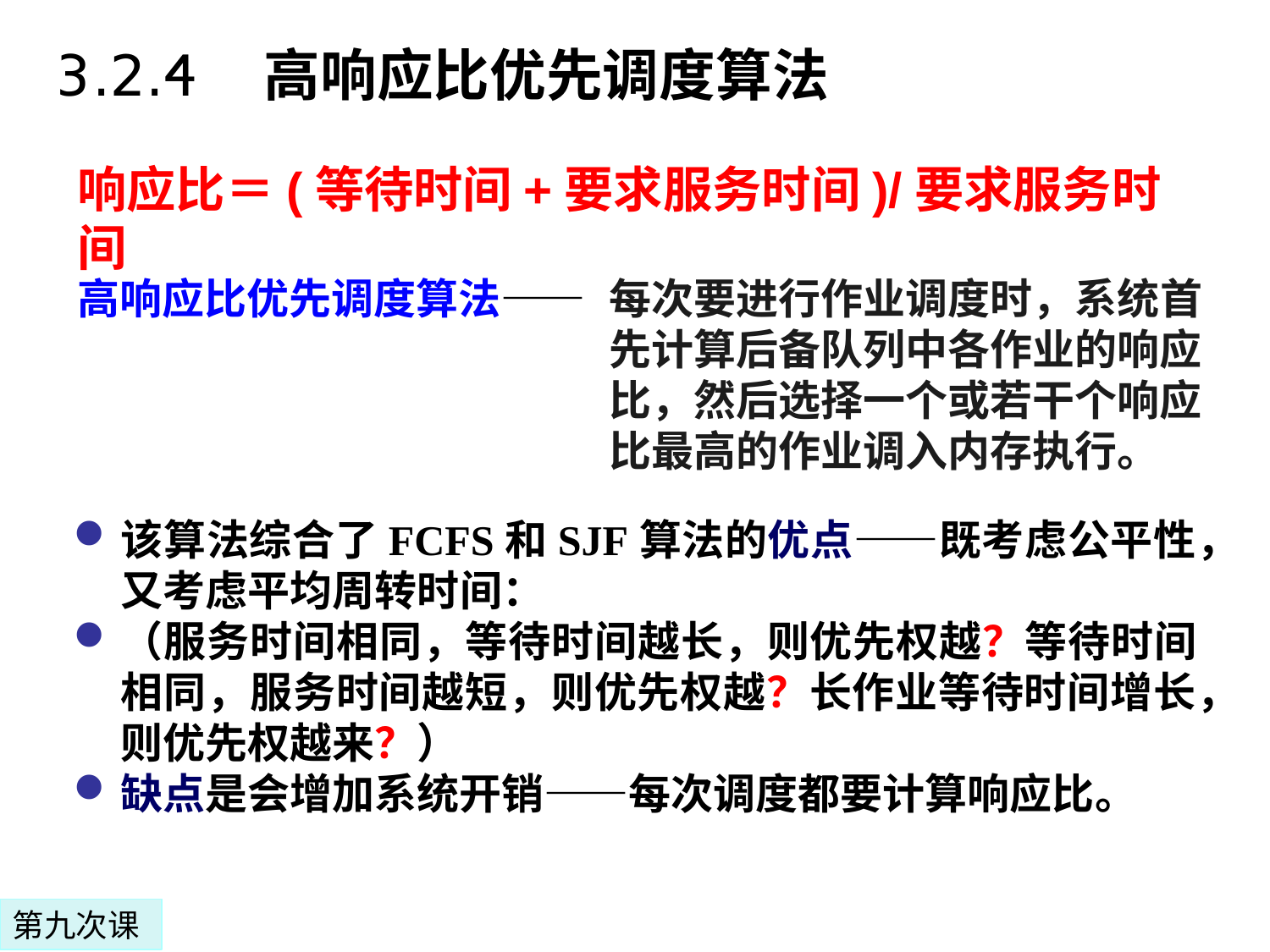

# 3.2.4   高响应比优先调度算法
响应比＝(等待时间+要求服务时间)/要求服务时间
高响应比优先调度算法——
每次要进行作业调度时，系统首先计算后备队列中各作业的响应比，然后选择一个或若干个响应比最高的作业调入内存执行。
该算法综合了FCFS和SJF算法的优点——既考虑公平性，又考虑平均周转时间：
（服务时间相同，等待时间越长，则优先权越？等待时间相同，服务时间越短，则优先权越？长作业等待时间增长，则优先权越来？）
缺点是会增加系统开销——每次调度都要计算响应比。
50
第九次课